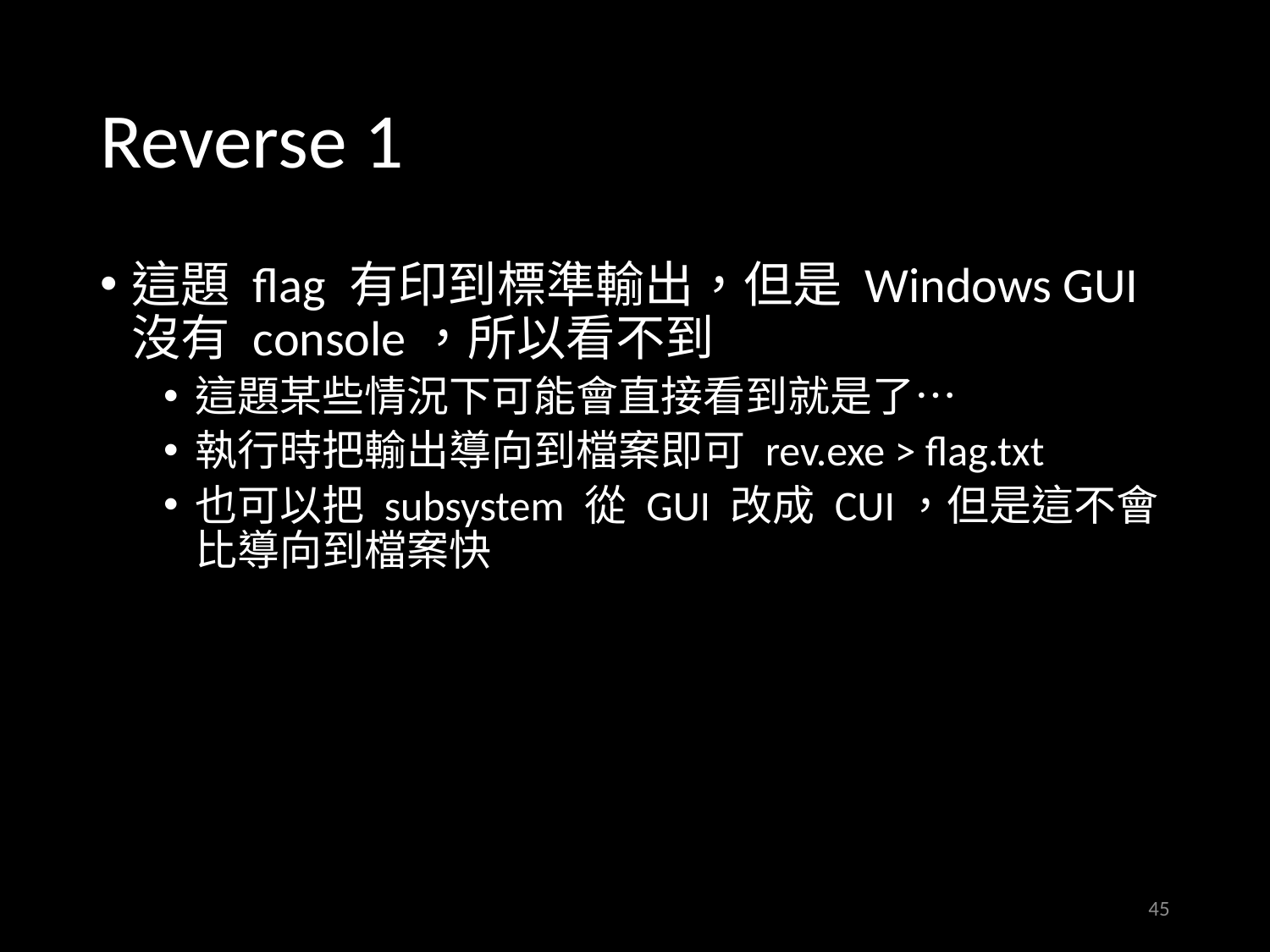

# Reverse 1
這題 flag 有印到標準輸出，但是 Windows GUI 沒有 console，所以看不到
這題某些情況下可能會直接看到就是了…
執行時把輸出導向到檔案即可 rev.exe > flag.txt
也可以把 subsystem 從 GUI 改成 CUI，但是這不會比導向到檔案快
45